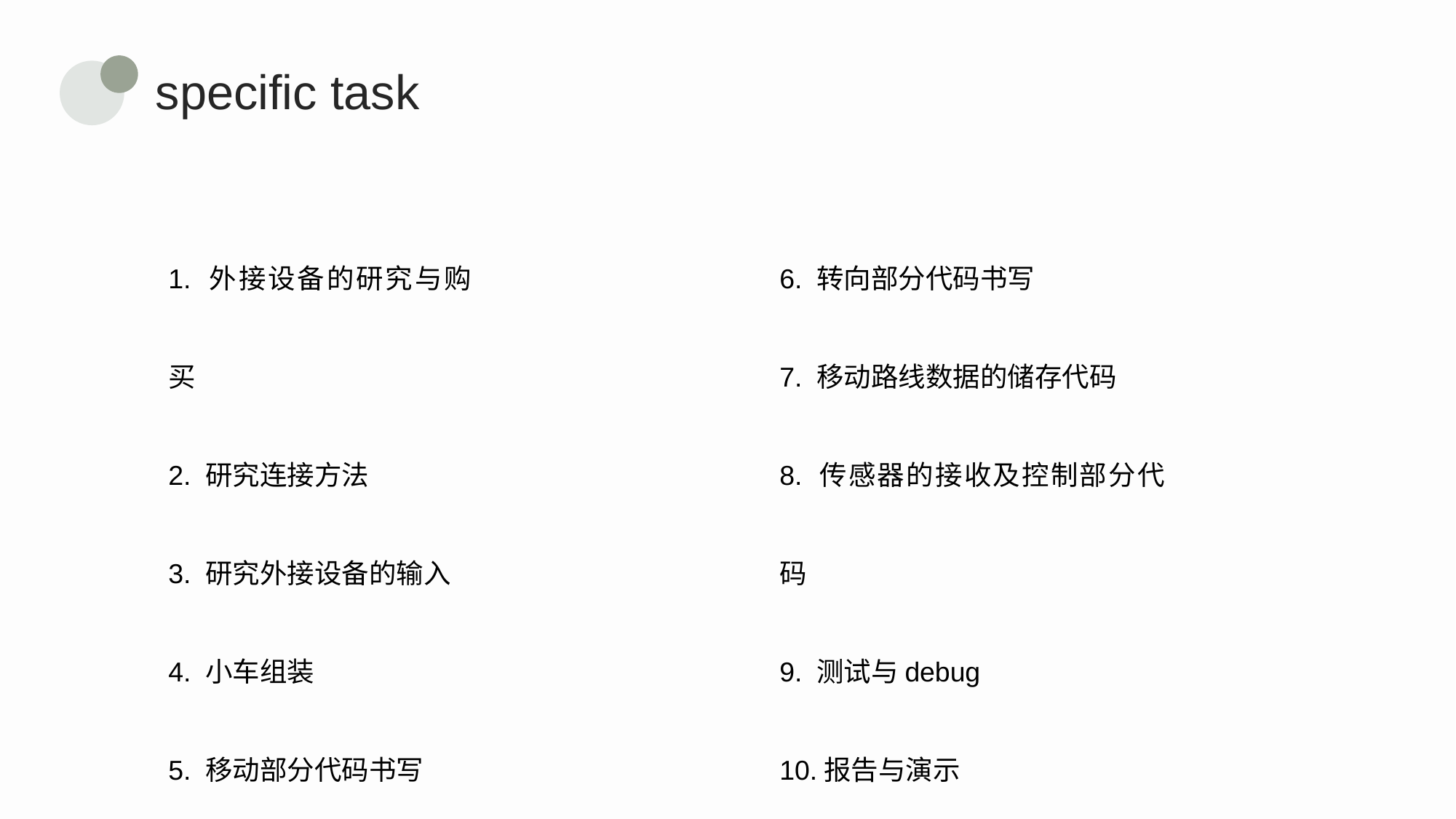

specific task
1. 外接设备的研究与购买
2. 研究连接方法
3. 研究外接设备的输入
4. 小车组装
5. 移动部分代码书写

6. 转向部分代码书写
7. 移动路线数据的储存代码
8. 传感器的接收及控制部分代码
9. 测试与debug
10.报告与演示